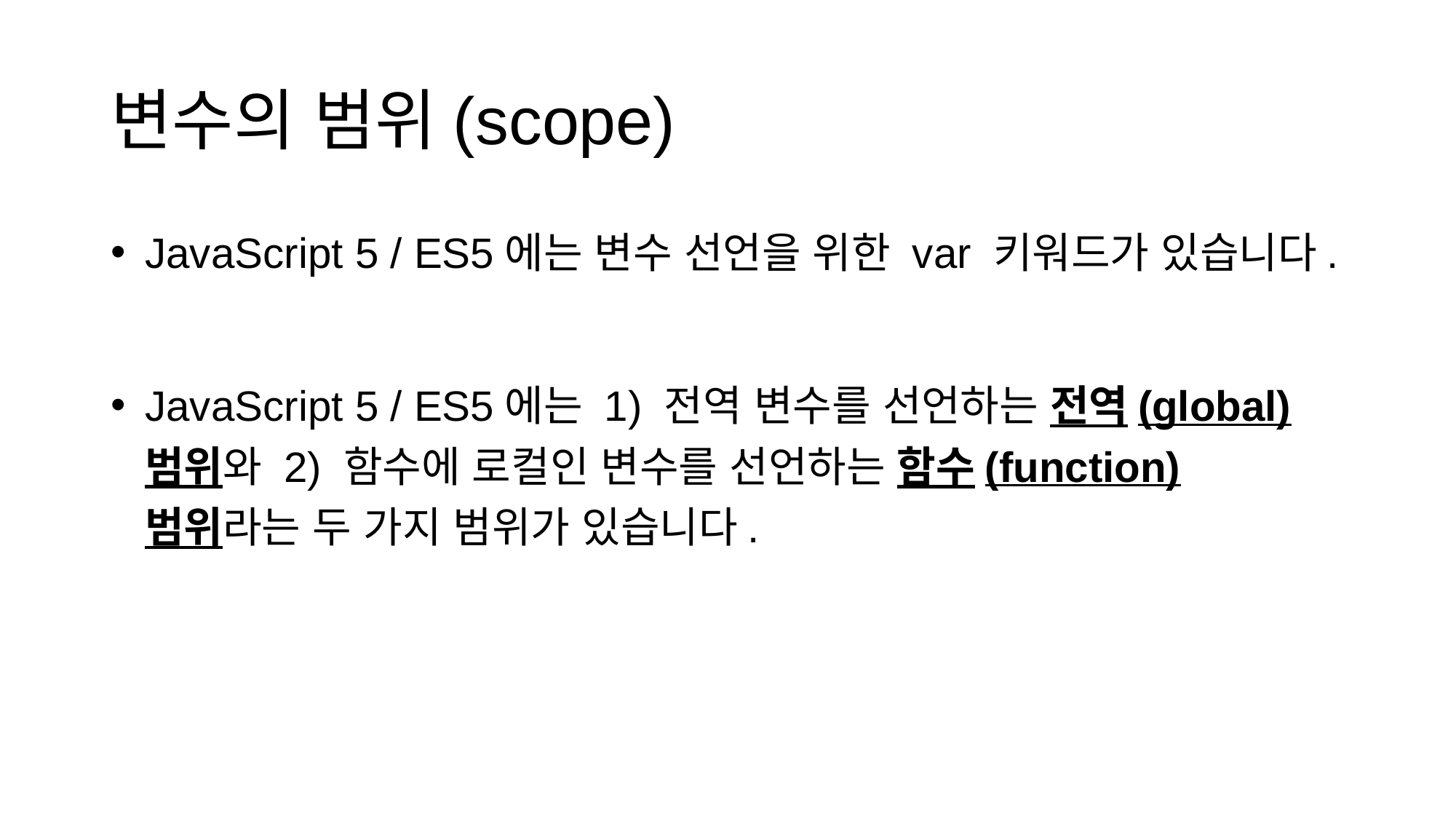

# 변수의 범위(scope)
JavaScript 5 / ES5에는 변수 선언을 위한 var 키워드가 있습니다.

JavaScript 5 / ES5에는 1) 전역 변수를 선언하는 전역(global) 범위와 2) 함수에 로컬인 변수를 선언하는 함수(function) 범위라는 두 가지 범위가 있습니다.